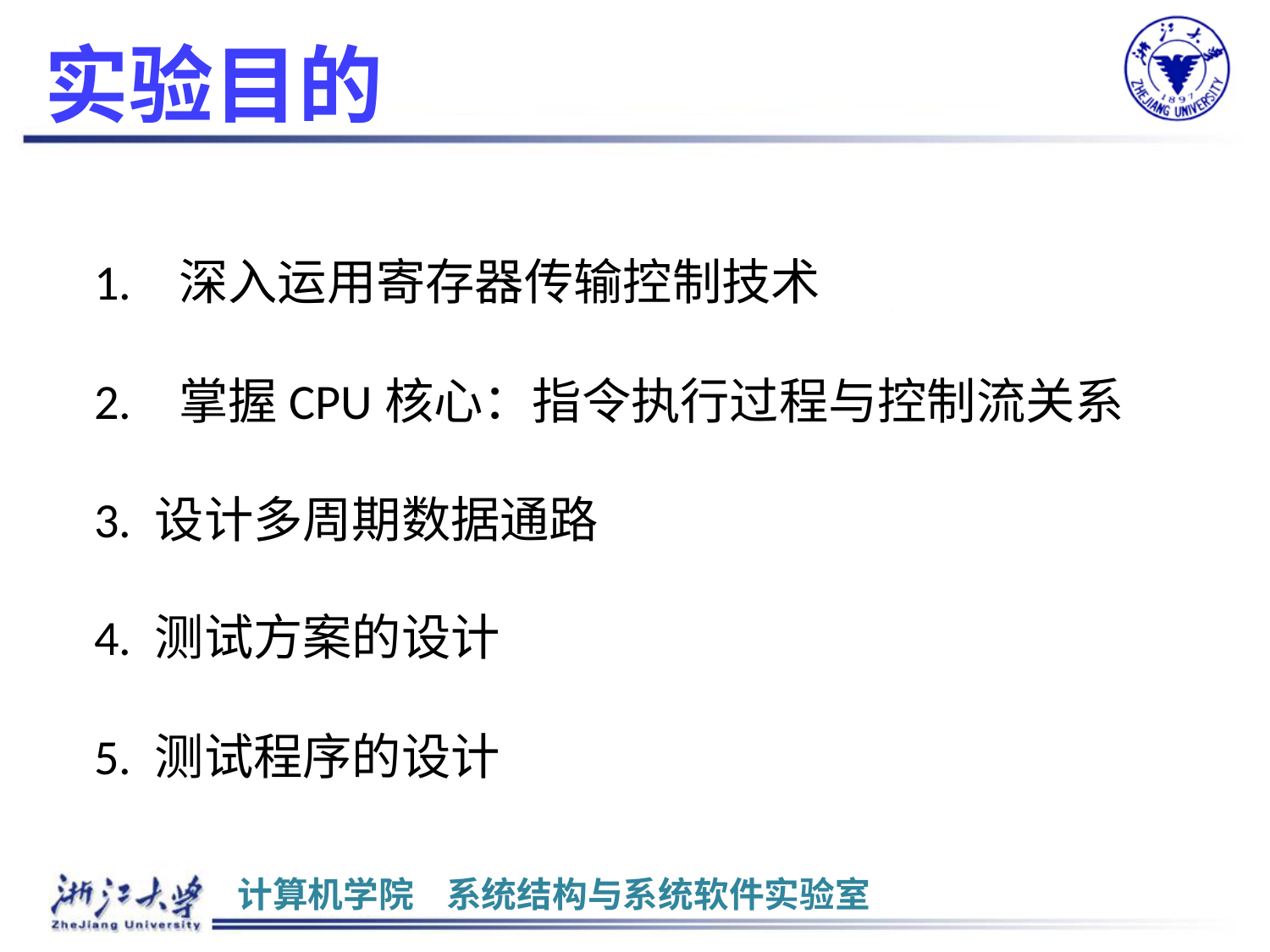

# 实验目的
1.	深入运用寄存器传输控制技术
2.	掌握CPU核心：指令执行过程与控制流关系
3. 设计多周期数据通路
4. 测试方案的设计
5. 测试程序的设计
3